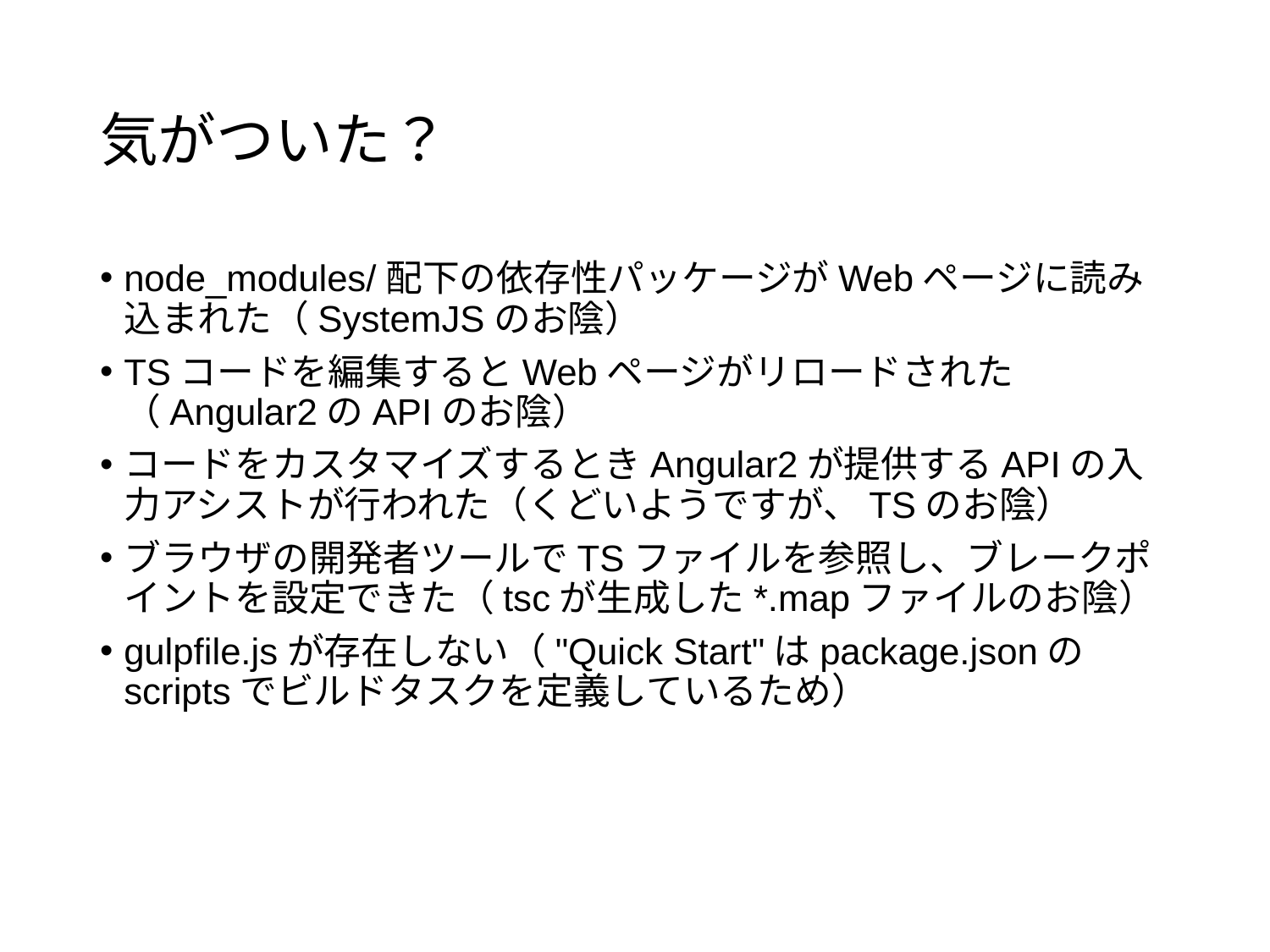

# 気がついた？
node_modules/配下の依存性パッケージがWebページに読み込まれた（SystemJSのお陰）
TSコードを編集するとWebページがリロードされた（Angular2のAPIのお陰）
コードをカスタマイズするときAngular2が提供するAPIの入力アシストが行われた（くどいようですが、TSのお陰）
ブラウザの開発者ツールでTSファイルを参照し、ブレークポイントを設定できた（tscが生成した*.mapファイルのお陰）
gulpfile.jsが存在しない（"Quick Start"はpackage.jsonのscriptsでビルドタスクを定義しているため）